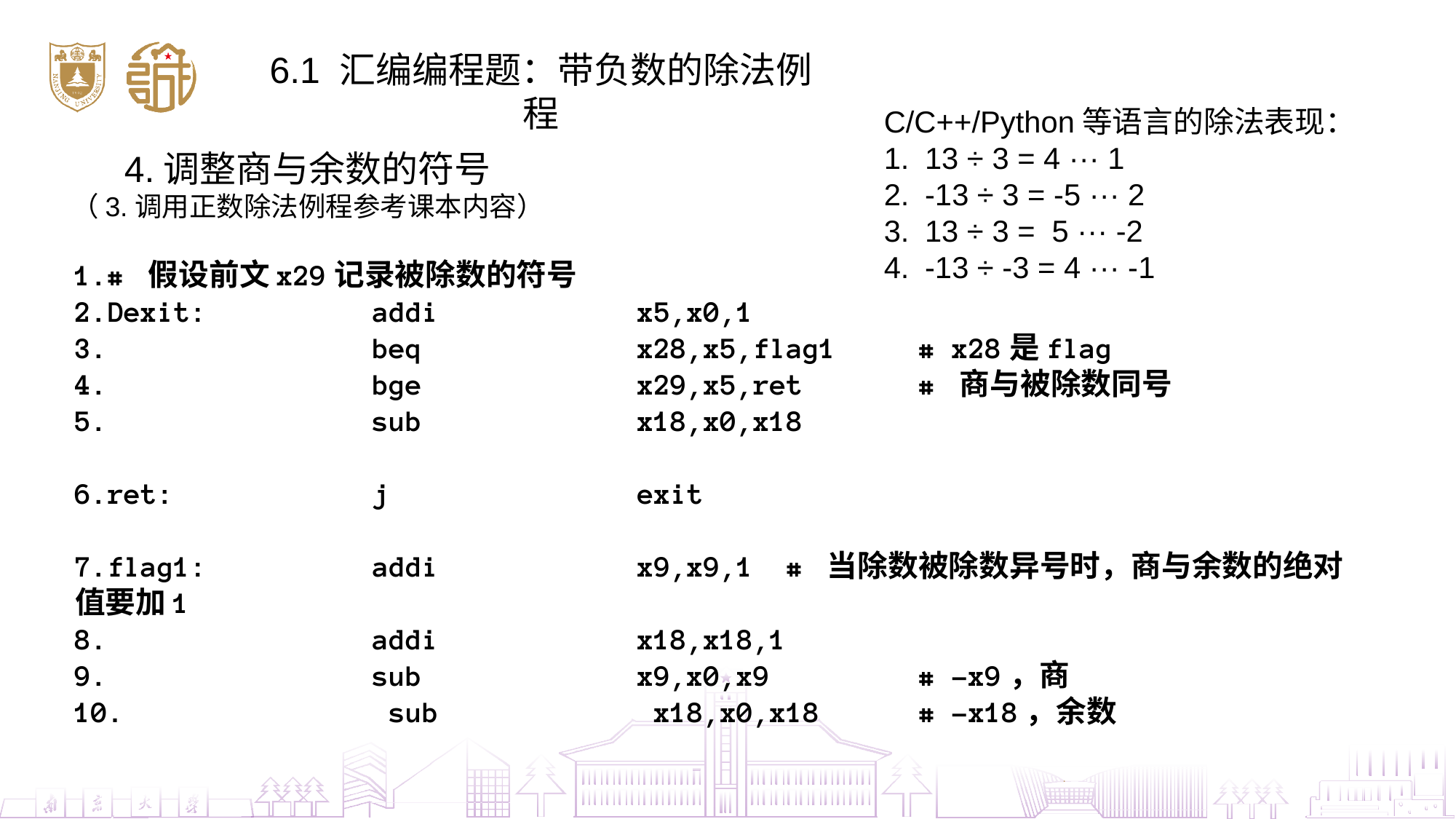

6.1 汇编编程题：带负数的除法例程
C/C++/Python等语言的除法表现：
13 ÷ 3 = 4 ··· 1
-13 ÷ 3 = -5 ··· 2
13 ÷ 3 =  5 ··· -2
-13 ÷ -3 = 4 ··· -1

4.调整商与余数的符号
（3.调用正数除法例程参考课本内容）
# 假设前文x29记录被除数的符号
Dexit:          addi            x5,x0,1
                beq             x28,x5,flag1     # x28是flag
                bge             x29,x5,ret       # 商与被除数同号
                sub             x18,x0,x18

ret:            j               exit

flag1:          addi            x9,x9,1  # 当除数被除数异号时，商与余数的绝对值要加1
                addi            x18,x18,1
                sub             x9,x0,x9         # -x9，商
                sub             x18,x0,x18      # -x18，余数